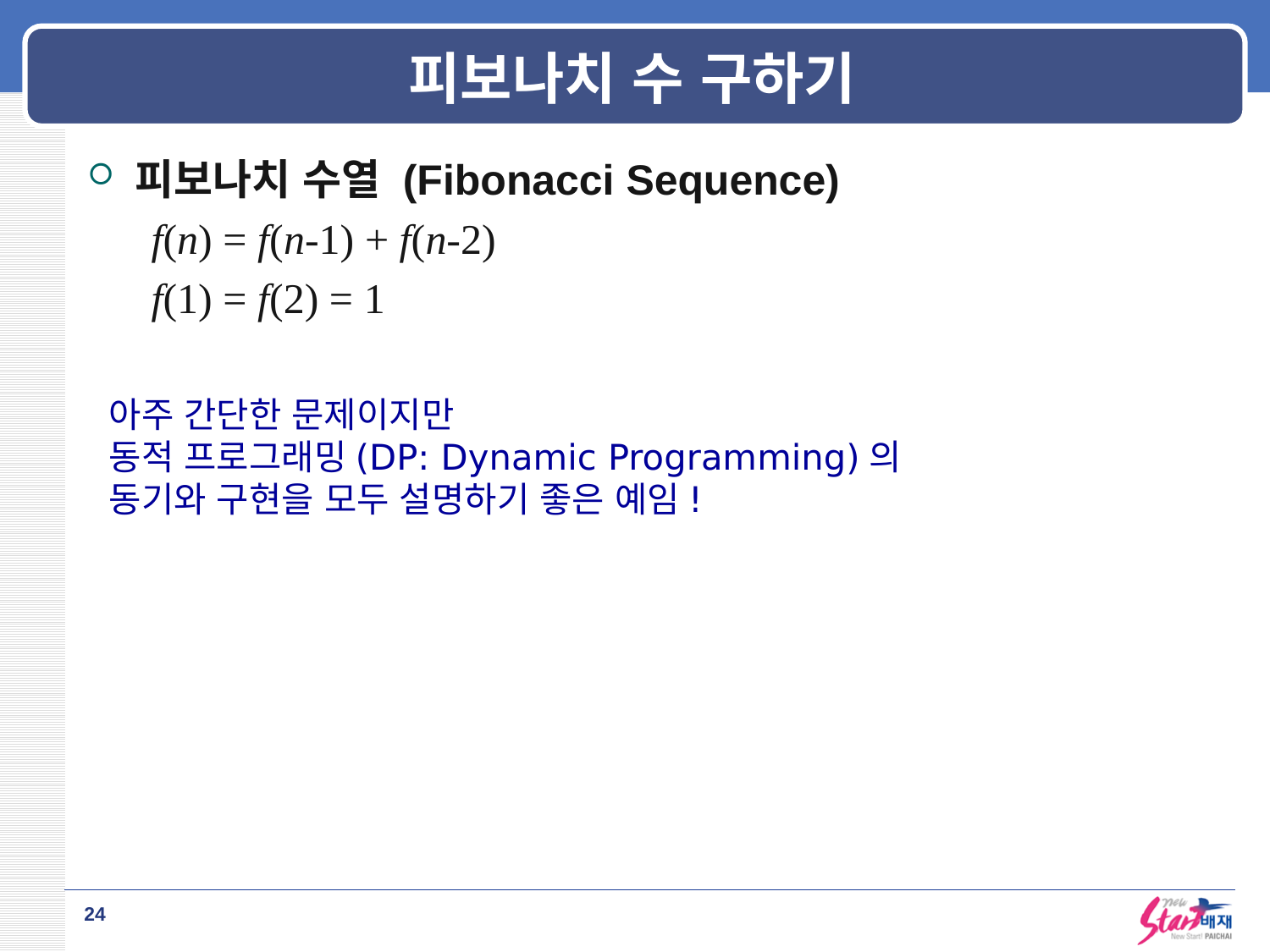

# 피보나치 수 구하기
피보나치 수열 (Fibonacci Sequence)
f(n) = f(n-1) + f(n-2)
f(1) = f(2) = 1
아주 간단한 문제이지만
동적 프로그래밍(DP: Dynamic Programming)의
동기와 구현을 모두 설명하기 좋은 예임!
24